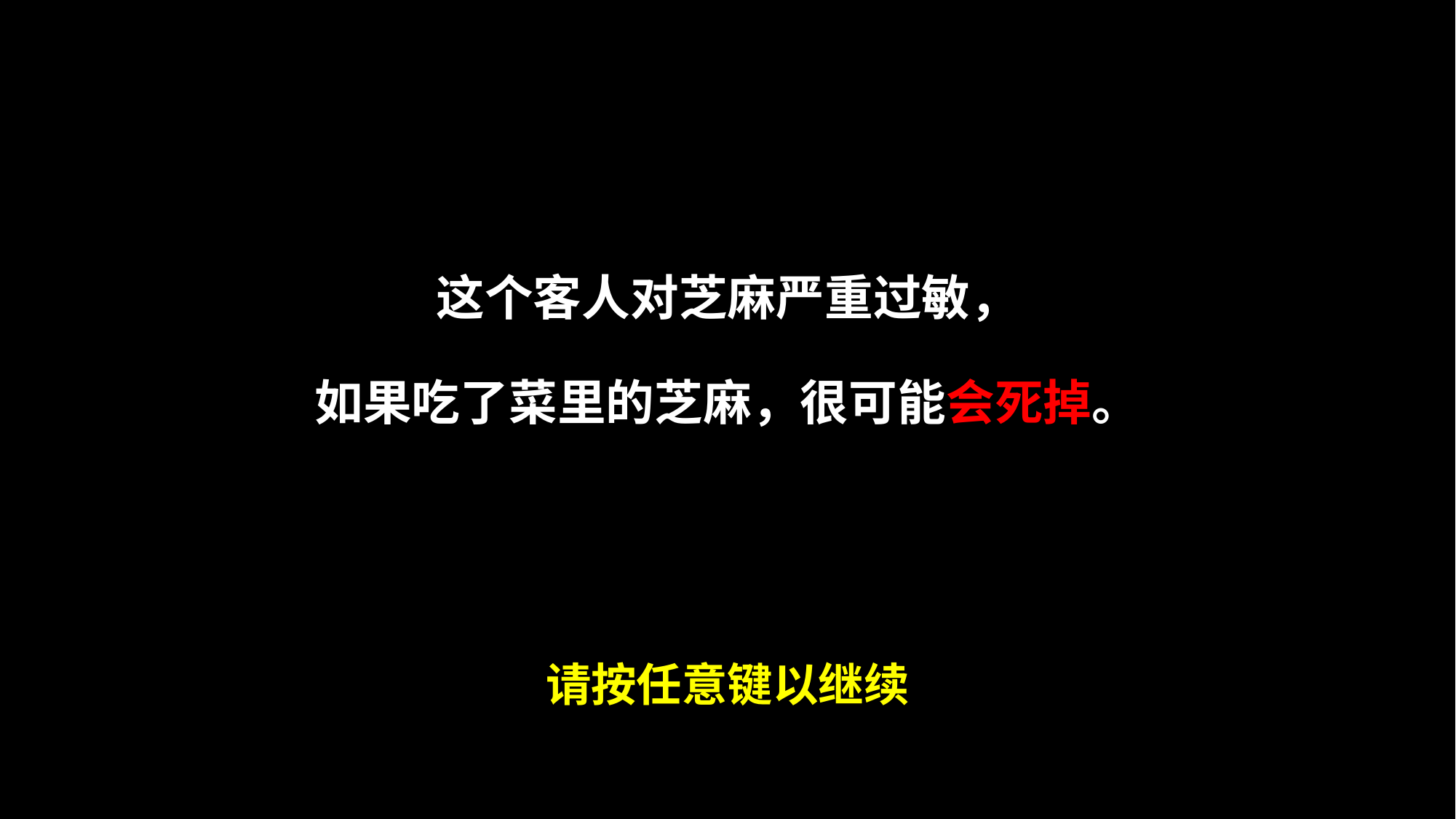

# 这个客人对芝麻严重过敏， 如果吃了菜里的芝麻，很可能会死掉。
请按任意键以继续